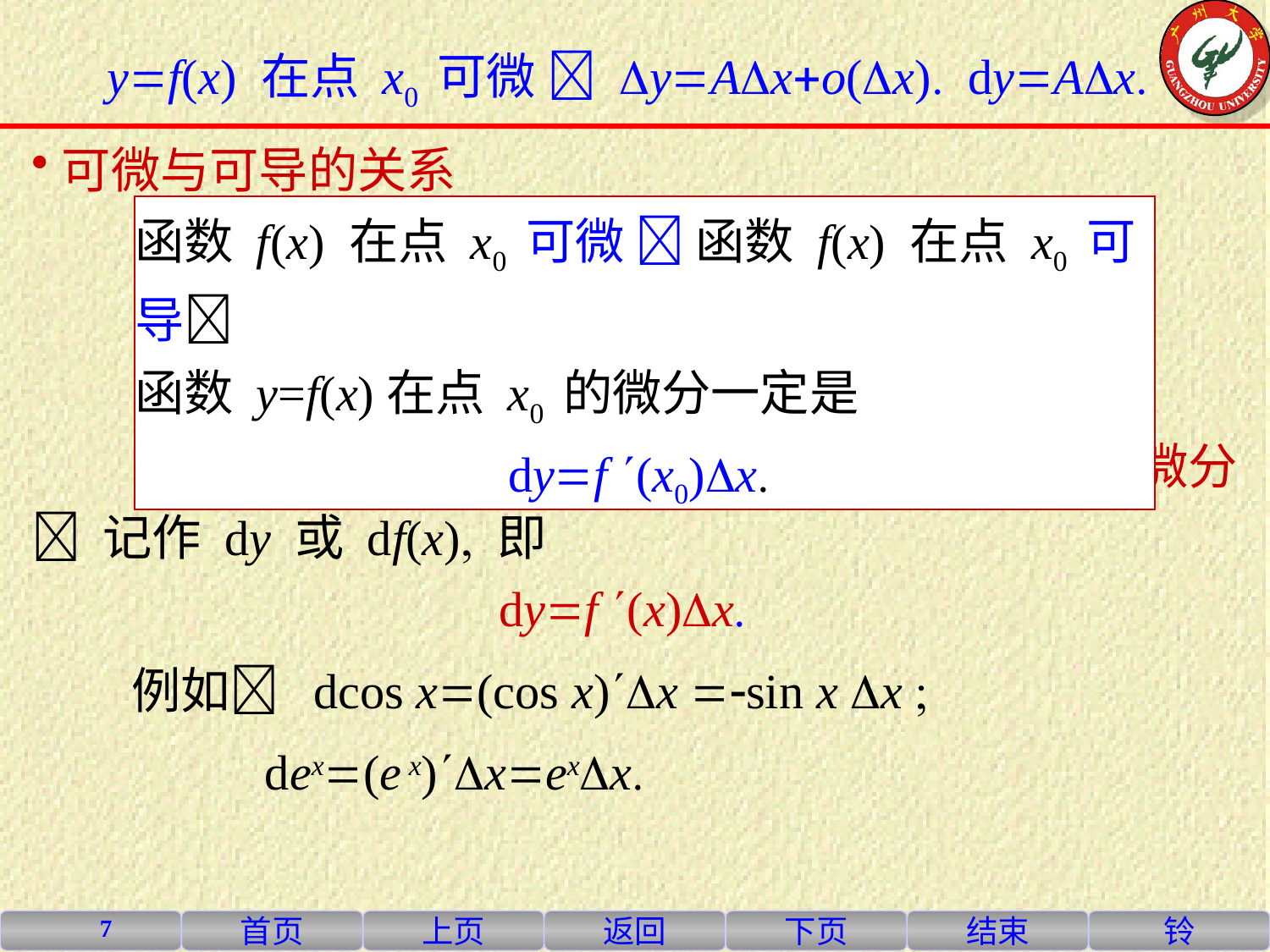

y=f(x) 在点 x0 可微 ⇔ Δy=AΔx+o(Δx).  dy=AΔx.

可微与可导的关系
函数 f(x) 在点 x0 可微 ⇔ 函数 f(x) 在点 x0 可导.
函数 y=f(x)在点 x0 的微分一定是
dy=f ′(x0)Δx.
        函数 y=f(x) 在任意点 x 的微分,  称为函数的微分,  记作 dy 或 df(x), 即
dy=f ′(x)Δx.
        例如,  dcos x=(cos x)′Δx =−sin x Δx ;
                   dex=(e x)′Δx=exΔx.
7